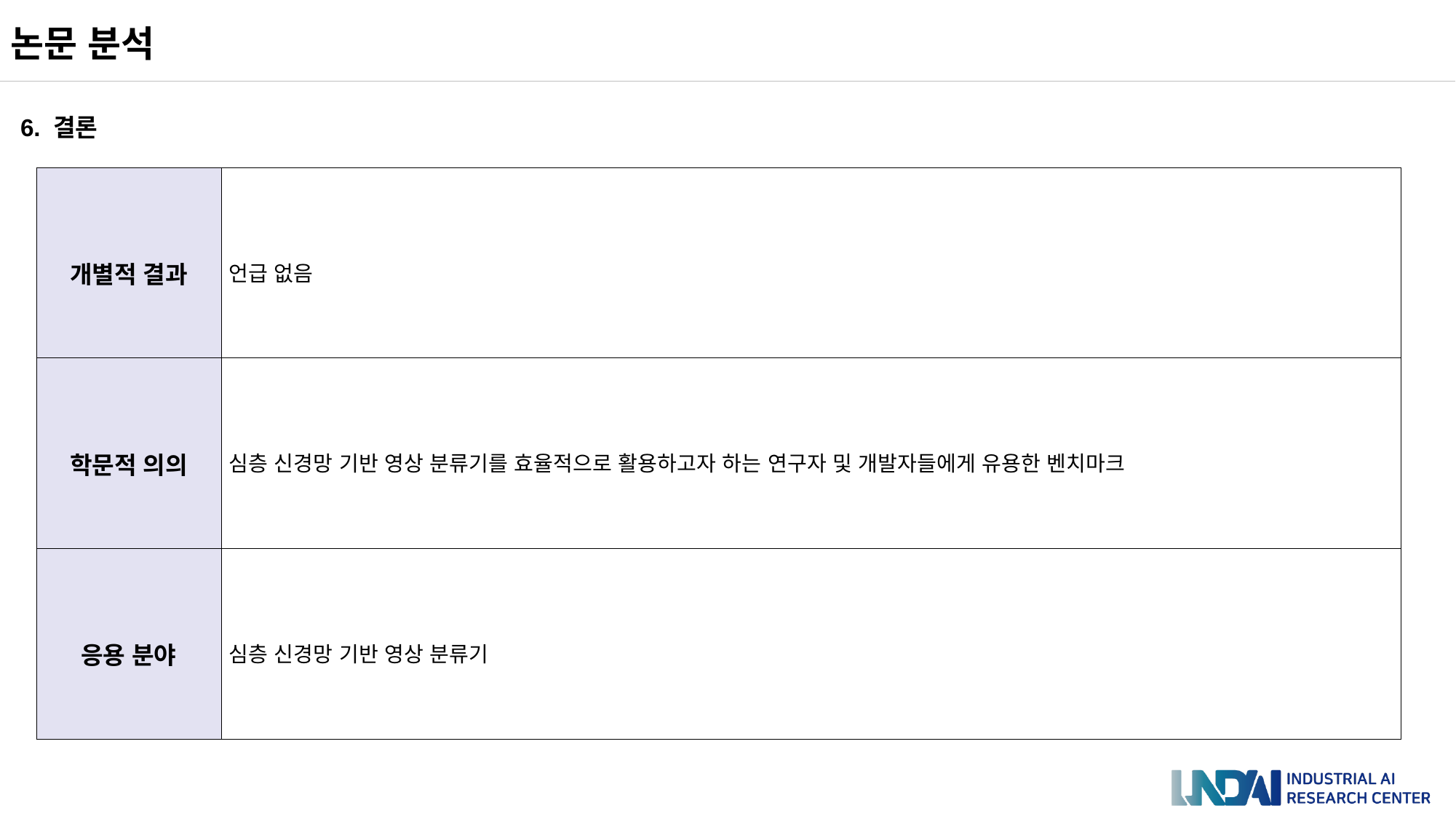

논문 분석
6. 결론

| 개별적 결과 | 언급 없음 |
| --- | --- |
| 학문적 의의 | 심층 신경망 기반 영상 분류기를 효율적으로 활용하고자 하는 연구자 및 개발자들에게 유용한 벤치마크 |
| 응용 분야 | 심층 신경망 기반 영상 분류기 |